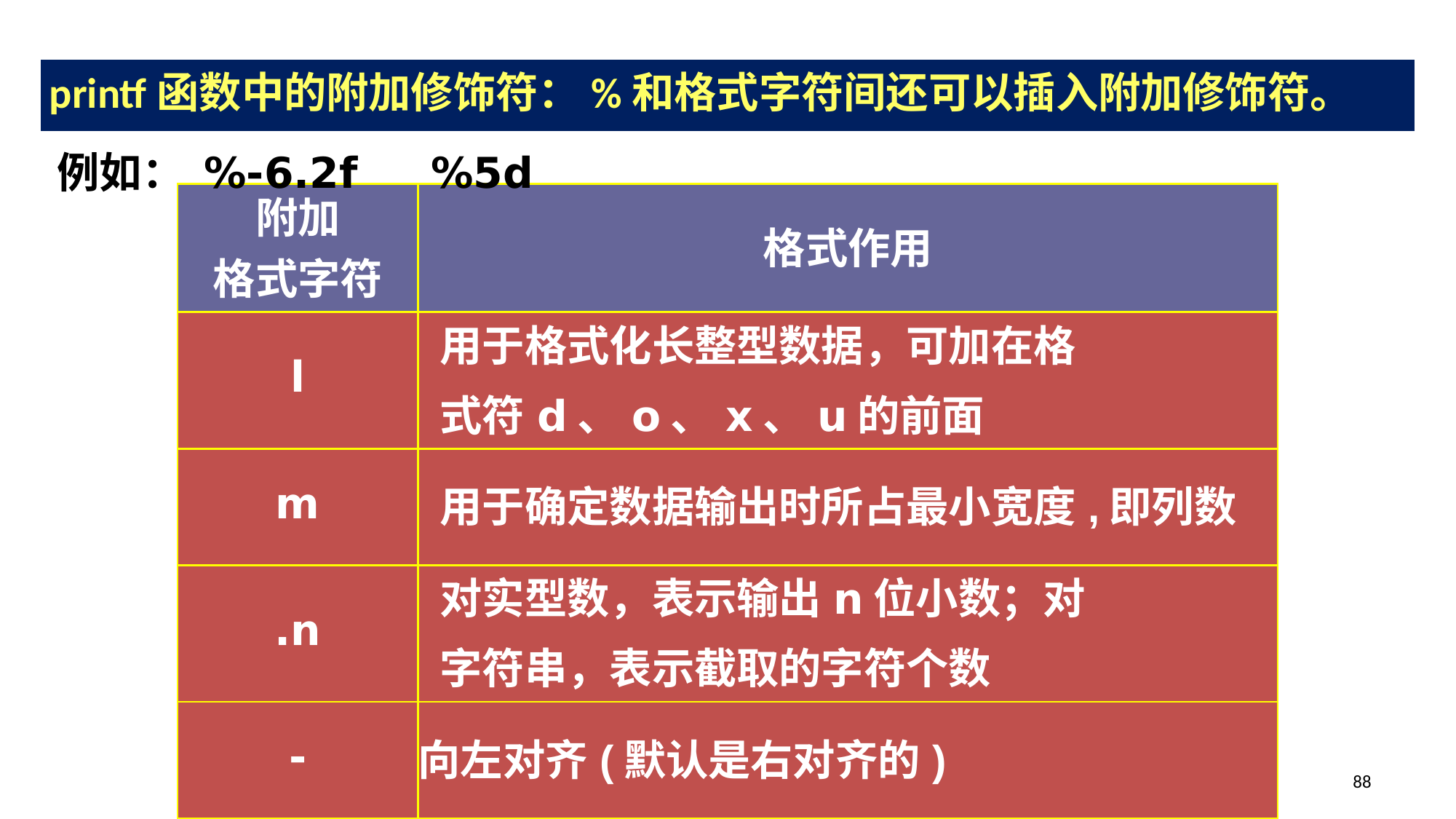

printf函数中的附加修饰符：%和格式字符间还可以插入附加修饰符。
例如： %-6.2f     %5d
| 附加 格式字符 | 格式作用 |
| --- | --- |
| l | 用于格式化长整型数据，可加在格 式符d、o、x、u的前面 |
| m | 用于确定数据输出时所占最小宽度,即列数 |
| .n | 对实型数，表示输出n位小数；对 字符串，表示截取的字符个数 |
| - | 向左对齐(默认是右对齐的) |
88